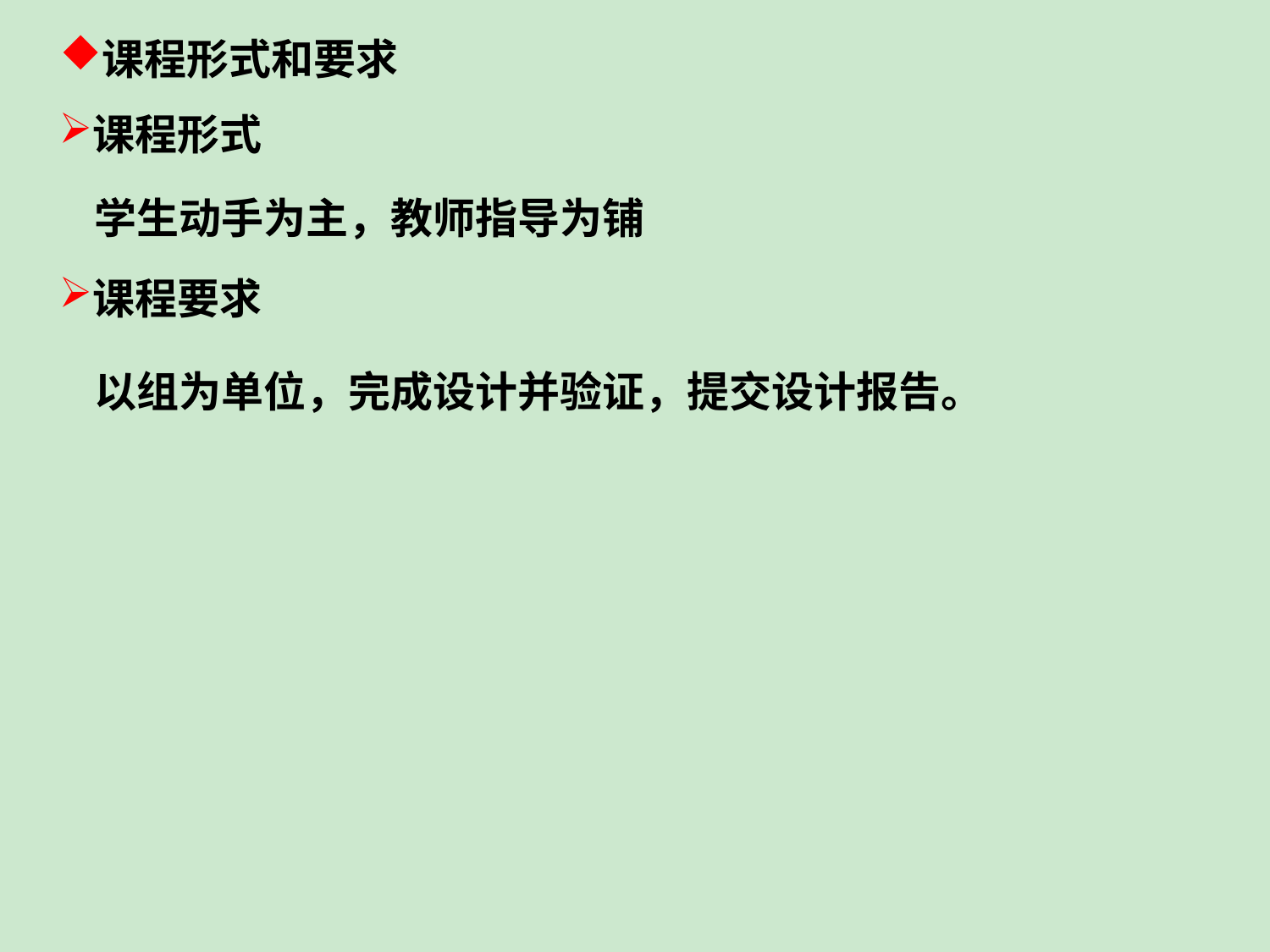

课程形式和要求
课程形式
学生动手为主，教师指导为铺
课程要求
以组为单位，完成设计并验证，提交设计报告。